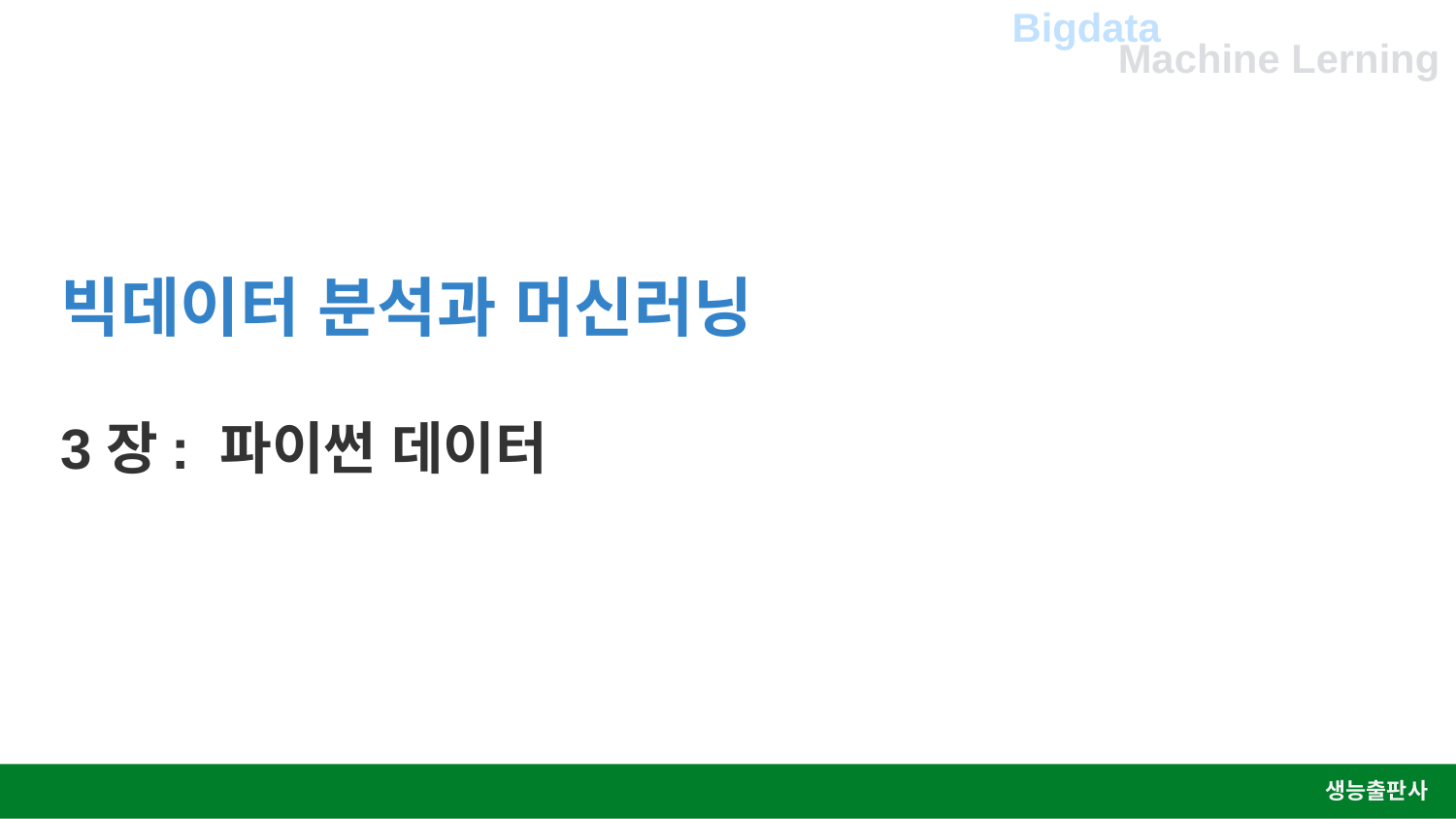

Bigdata
Machine Lerning
빅데이터 분석과 머신러닝
3장: 파이썬 데이터

생능출판사